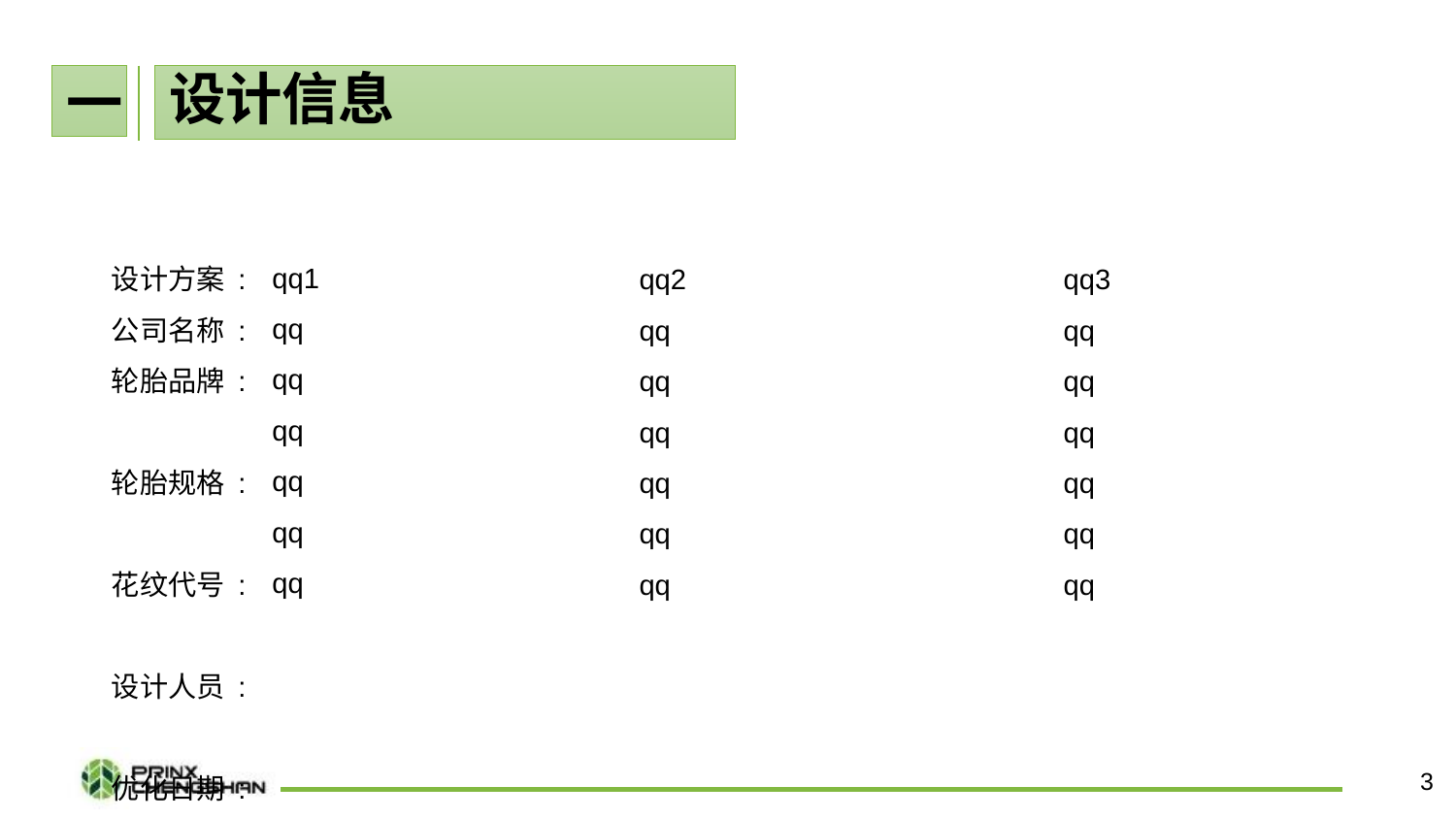

一
设计信息
qq1
qq
qq
qq
qq
qq
qq
qq3
qq
qq
qq
qq
qq
qq
设计方案 :
公司名称 :
轮胎品牌 :
轮胎规格 :
花纹代号 :
设计人员 :
优化日期 :
qq2
qq
qq
qq
qq
qq
qq
3